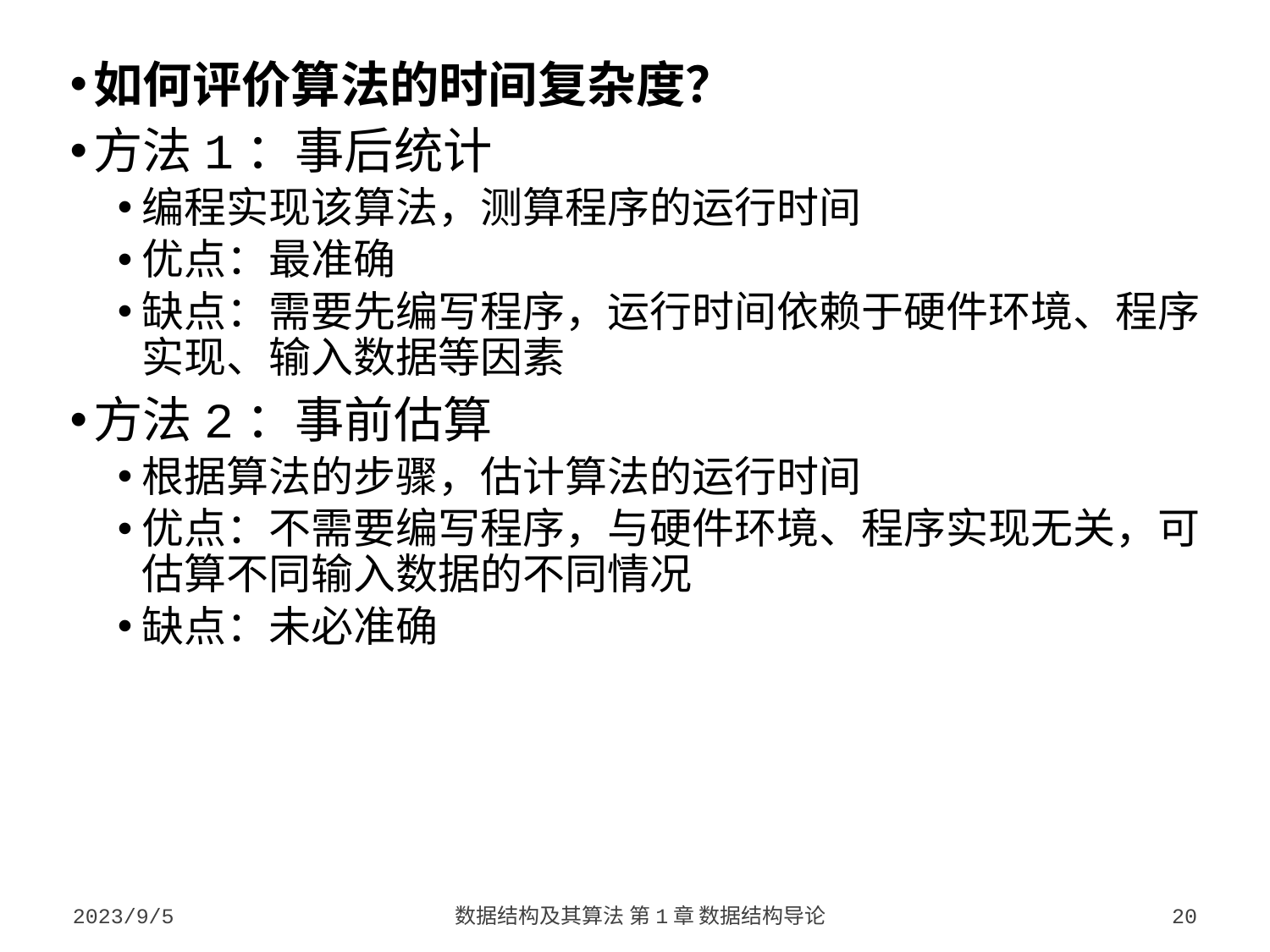

如何评价算法的时间复杂度？
方法1：事后统计
编程实现该算法，测算程序的运行时间
优点：最准确
缺点：需要先编写程序，运行时间依赖于硬件环境、程序实现、输入数据等因素
方法2：事前估算
根据算法的步骤，估计算法的运行时间
优点：不需要编写程序，与硬件环境、程序实现无关，可估算不同输入数据的不同情况
缺点：未必准确
2023/9/5
数据结构及其算法 第1章 数据结构导论
20